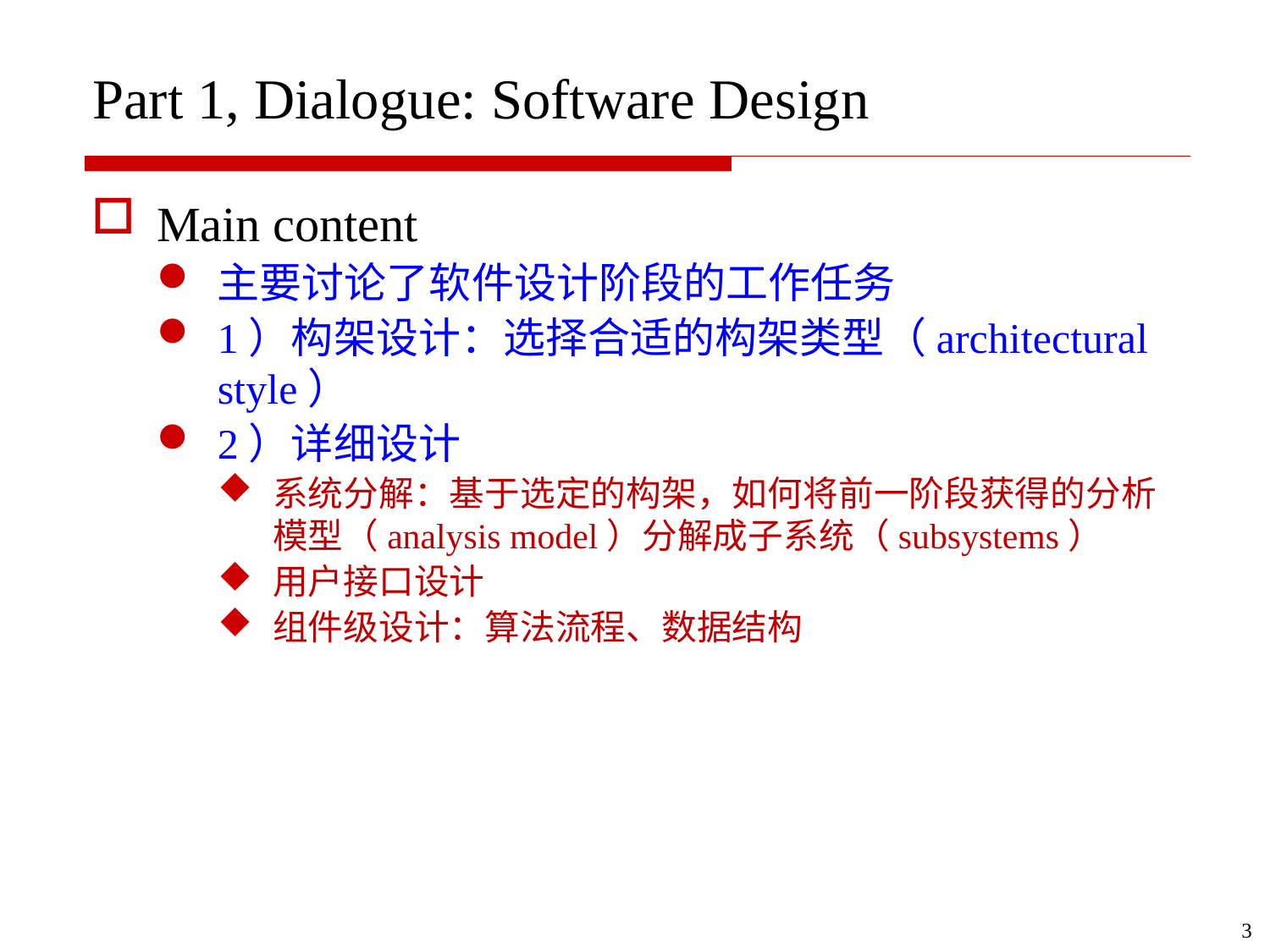

# Part 1, Dialogue: Software Design
Main content
主要讨论了软件设计阶段的工作任务
1）构架设计：选择合适的构架类型（architectural style）
2）详细设计
系统分解：基于选定的构架，如何将前一阶段获得的分析模型（analysis model）分解成子系统（subsystems）
用户接口设计
组件级设计：算法流程、数据结构
3